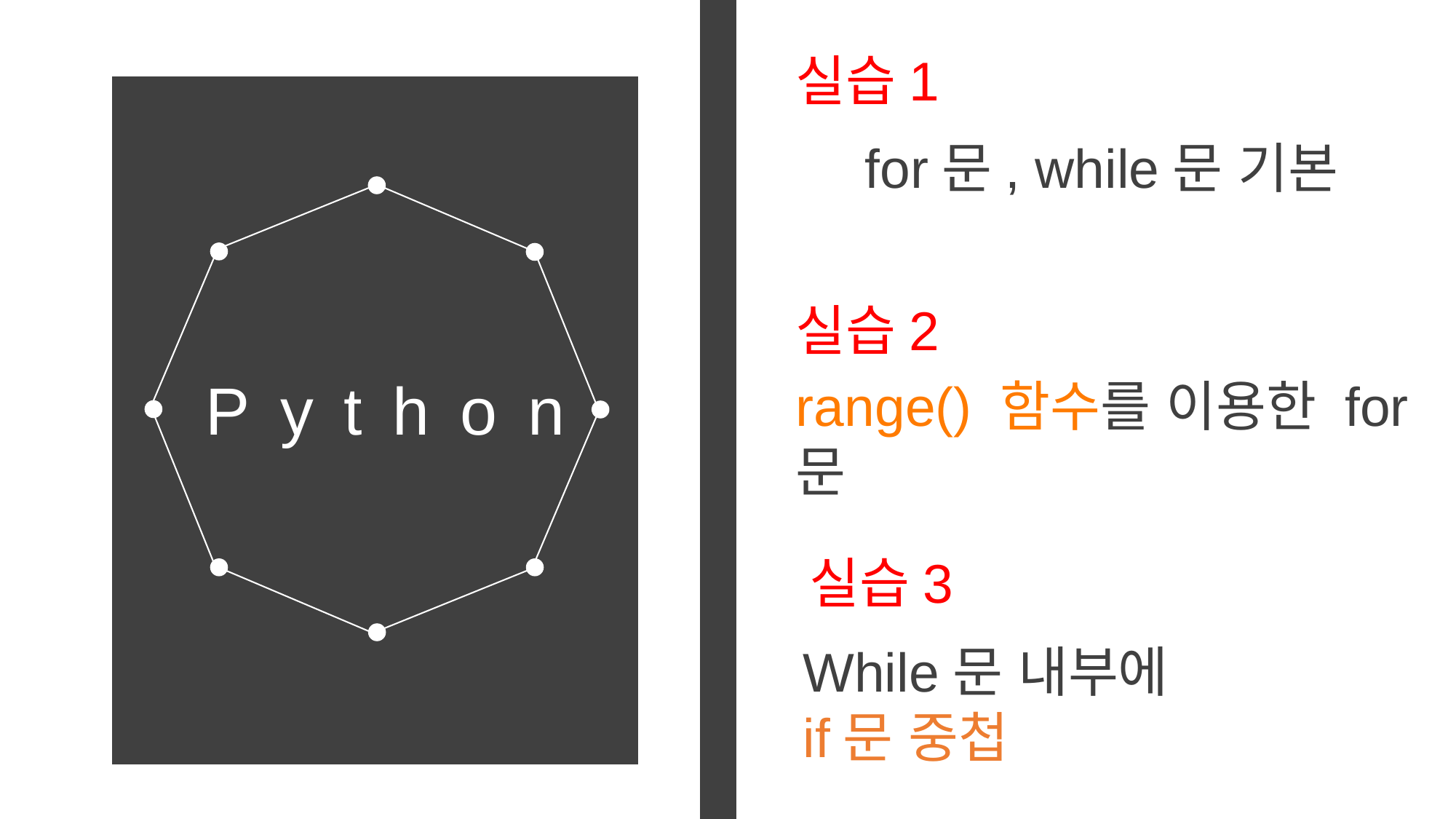

실습1

for문, while문 기본

실습2
Python
range() 함수를 이용한 for문
실습3
While문 내부에
if문 중첩